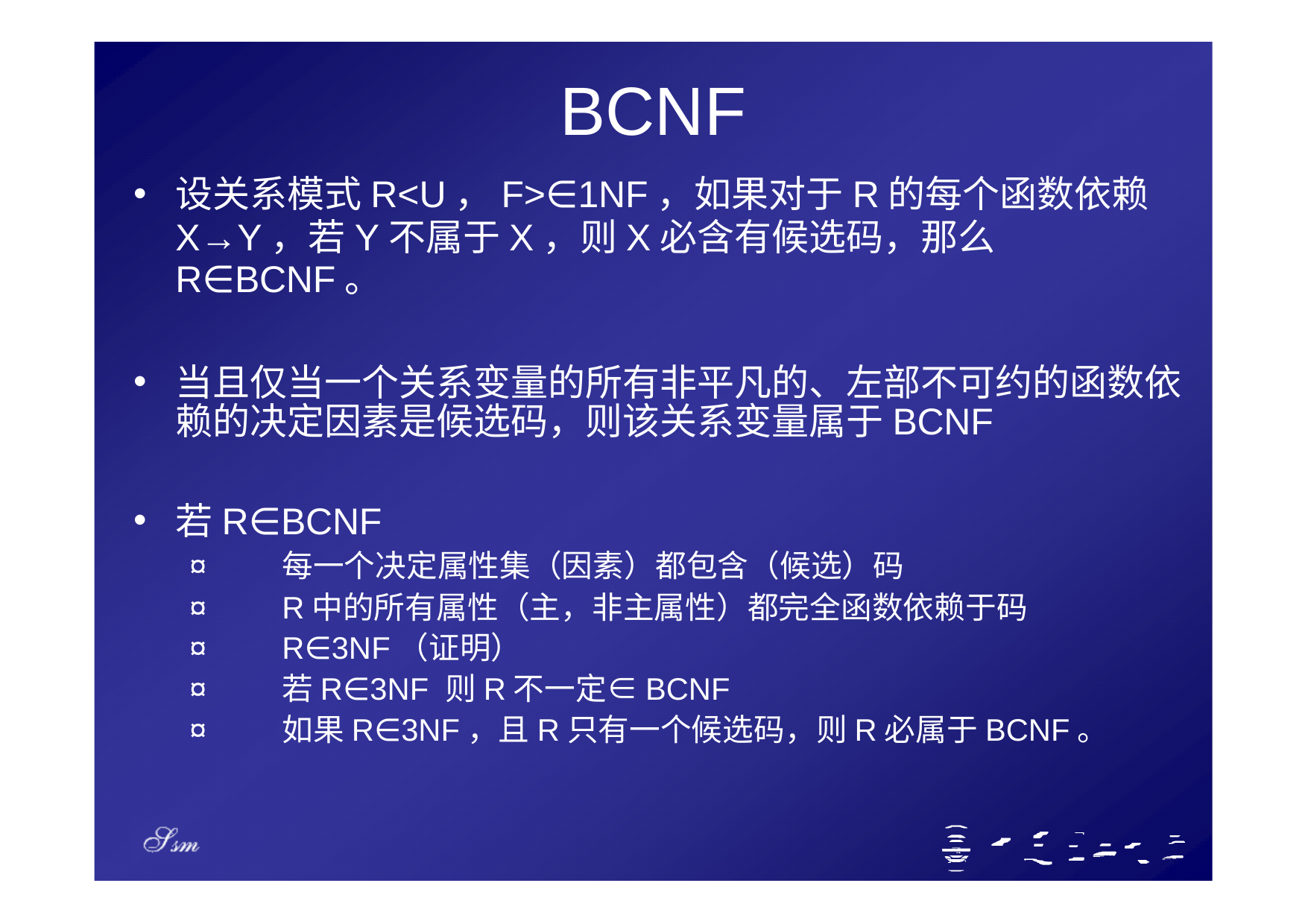

# BCNF
设关系模式R<U，F>∈1NF，如果对于R的每个函数依赖
X→Y，若Y不属于X，则X必含有候选码，那么R∈BCNF。

当且仅当一个关系变量的所有非平凡的、左部不可约的函数依 赖的决定因素是候选码，则该关系变量属于BCNF

若R∈BCNF
¤	每一个决定属性集（因素）都包含（候选）码
¤	R中的所有属性（主，非主属性）都完全函数依赖于码
¤	R∈3NF（证明）
¤	若R∈3NF 则R不一定∈BCNF
¤	如果R∈3NF，且R只有一个候选码，则R必属于BCNF。

Ssm